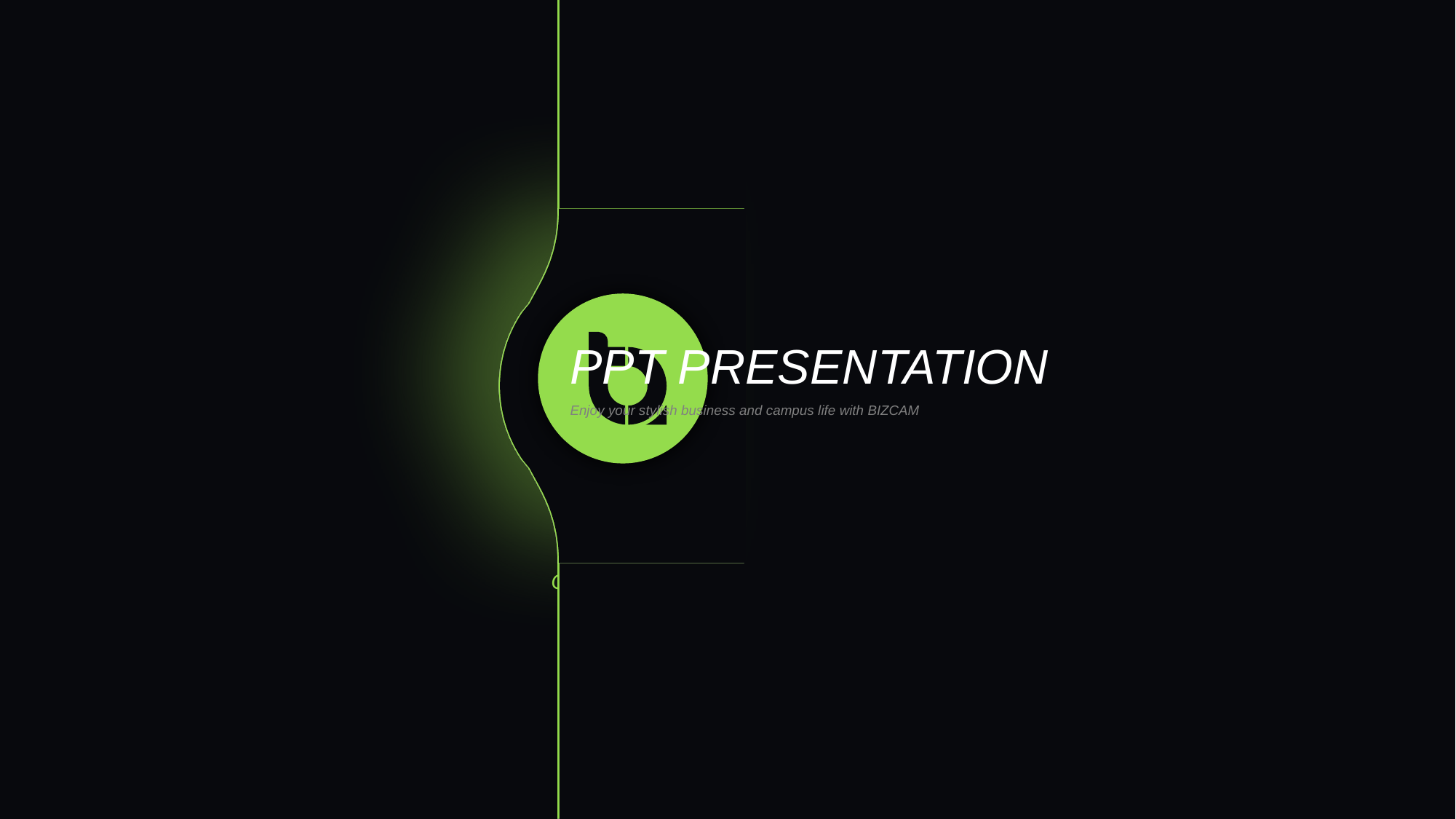

애니메이션　적용된　버전

PPT PRESENTATION
Enjoy your stylish business and campus life with BIZCAM
CHO HYUN SEOK